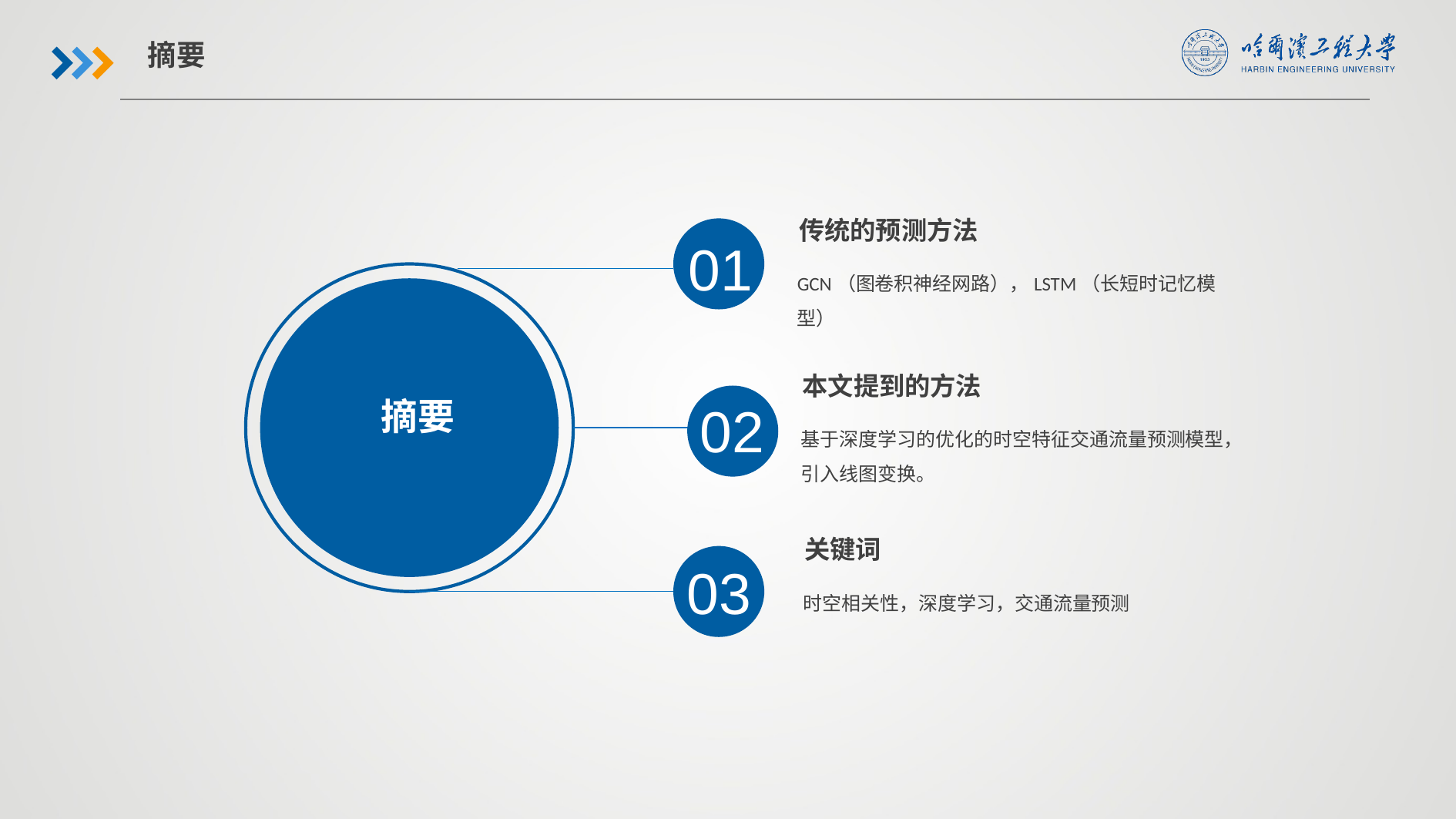

摘要
传统的预测方法

01
GCN（图卷积神经网路），LSTM（长短时记忆模型）

本文提到的方法

02
摘要
基于深度学习的优化的时空特征交通流量预测模型，引入线图变换。
关键词

03
时空相关性，深度学习，交通流量预测